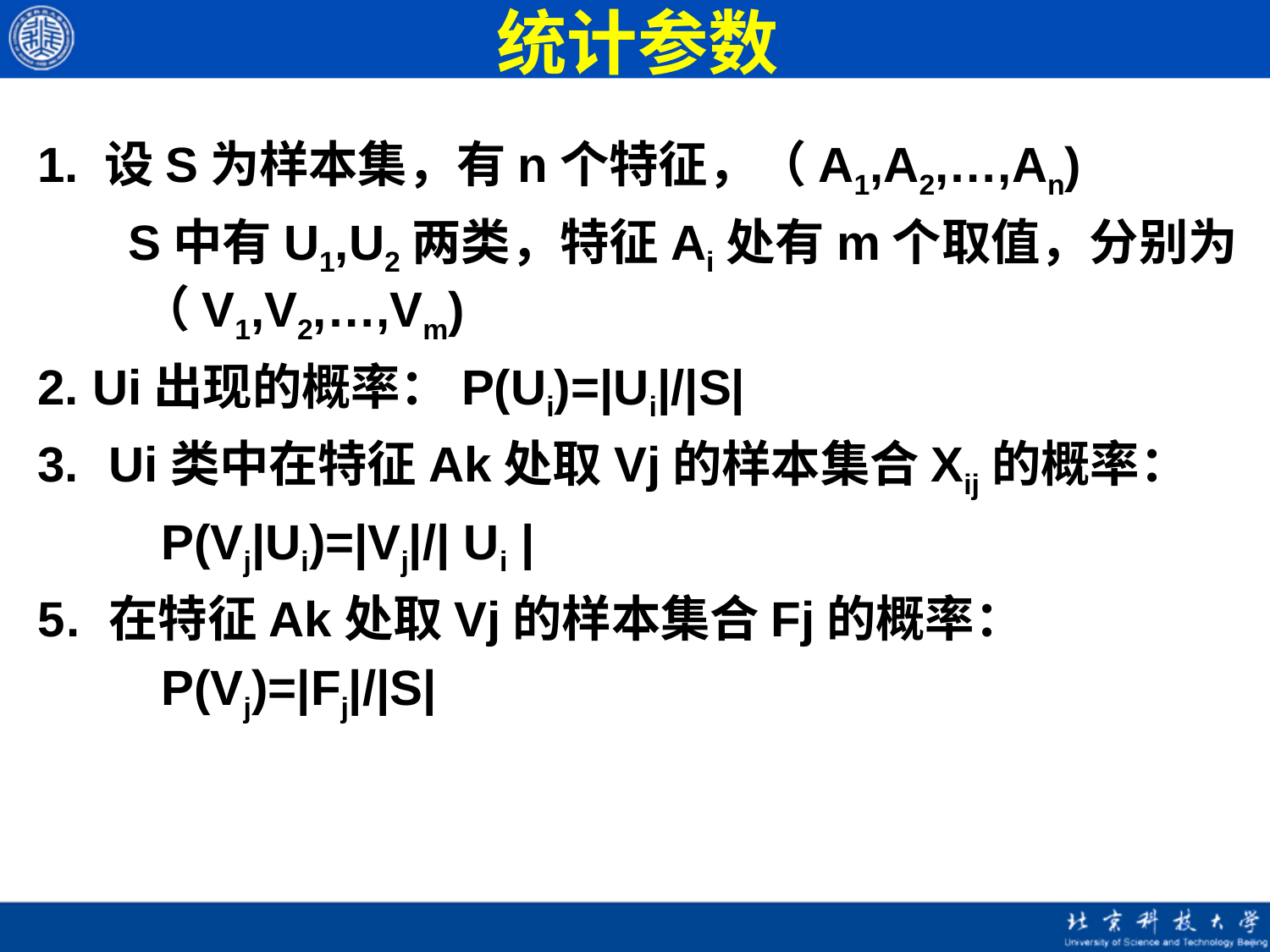

# 统计参数
1. 设S为样本集，有n个特征，（A1,A2,…,An)
  S中有U1,U2两类，特征Ai处有m个取值，分别为（V1,V2,…,Vm)
2. Ui出现的概率：P(Ui)=|Ui|/|S|
Ui类中在特征Ak处取Vj的样本集合Xij的概率：
         P(Vj|Ui)=|Vj|/| Ui |
在特征Ak处取Vj的样本集合Fj的概率：
         P(Vj)=|Fj|/|S|